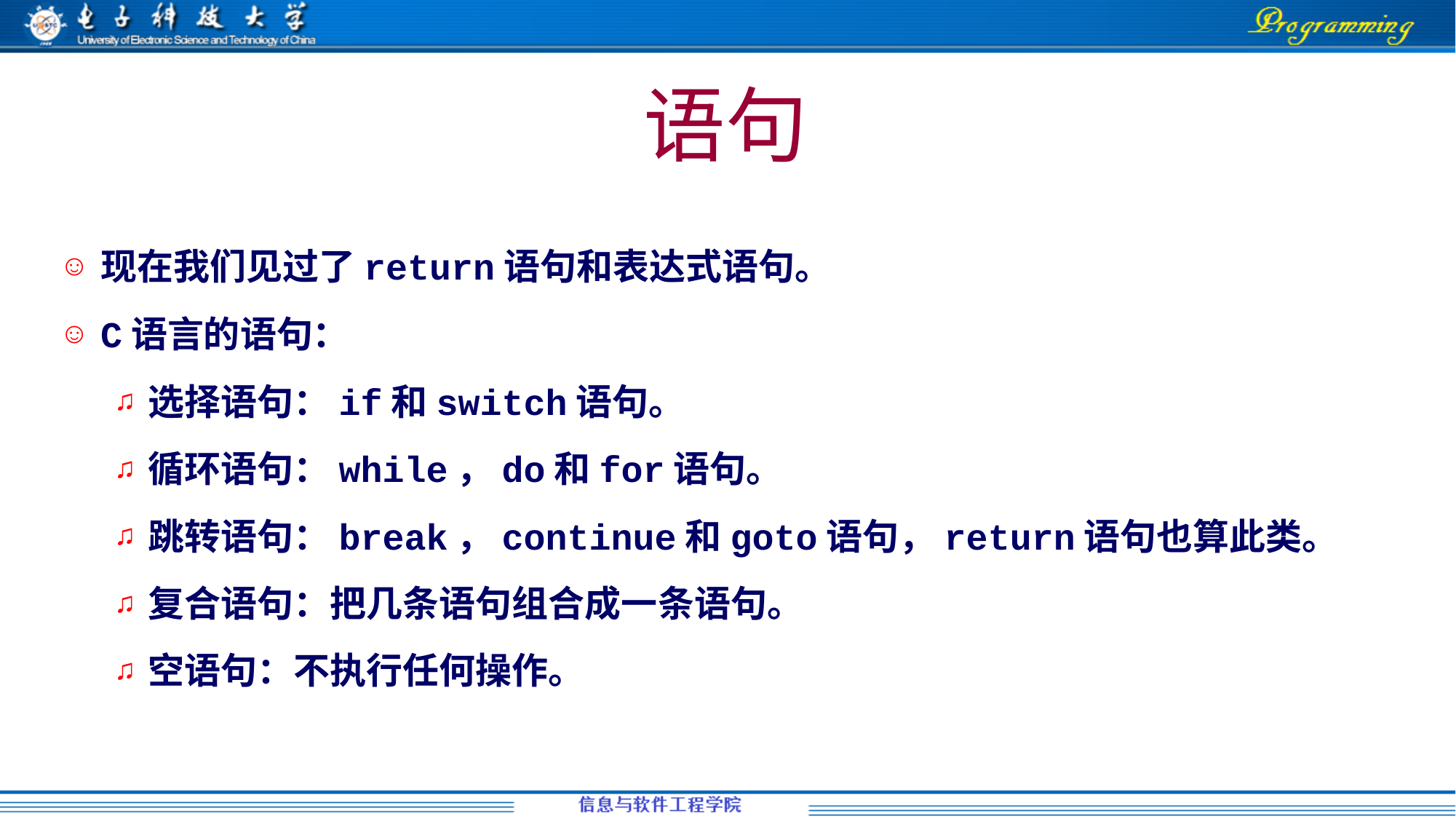

# 语句
现在我们见过了return语句和表达式语句。
C语言的语句：
选择语句：if和switch语句。
循环语句：while，do和for语句。
跳转语句：break，continue和goto语句，return语句也算此类。
复合语句：把几条语句组合成一条语句。
空语句：不执行任何操作。